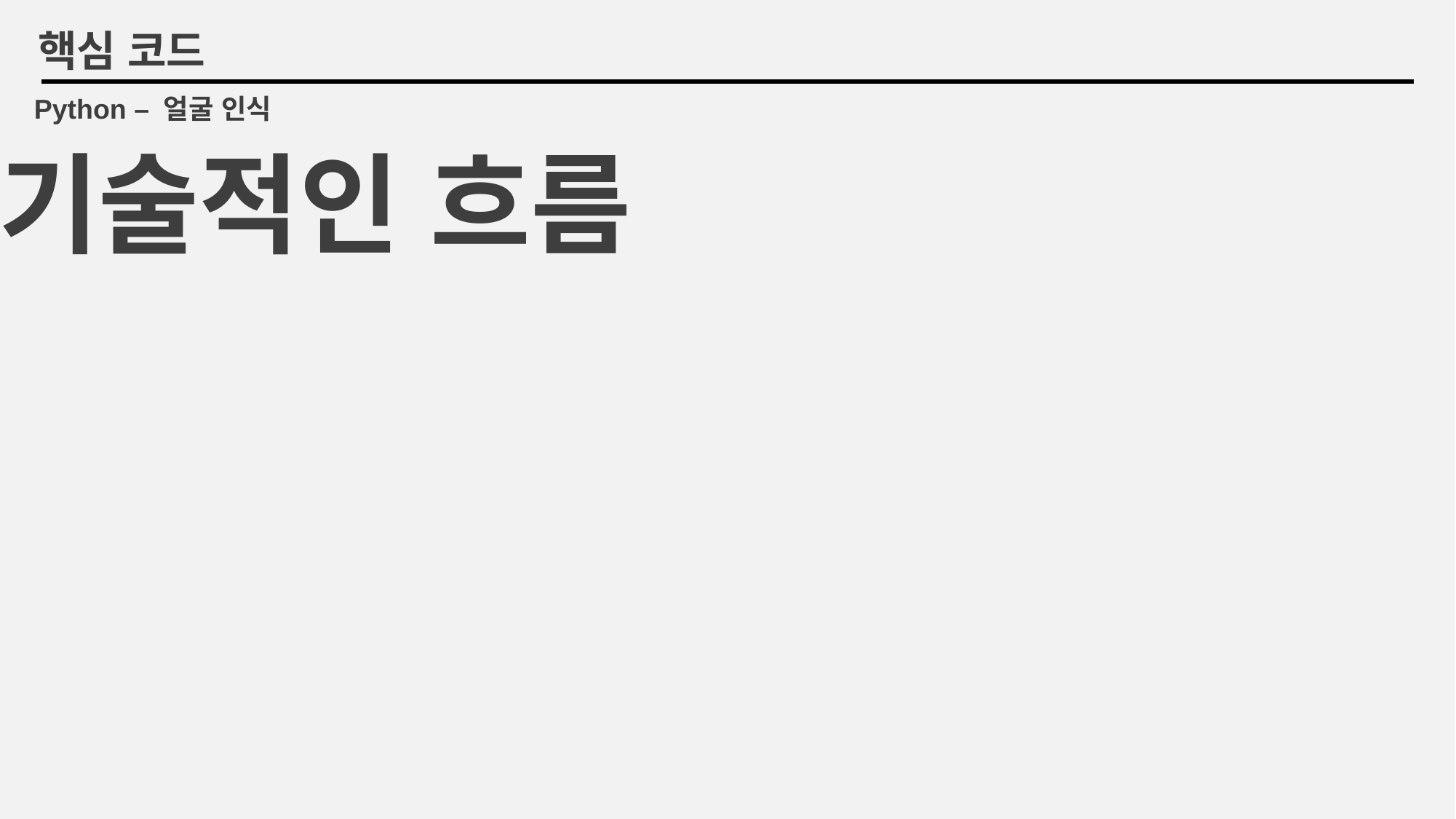

핵심 코드
Python – 얼굴 인식
기술적인 흐름